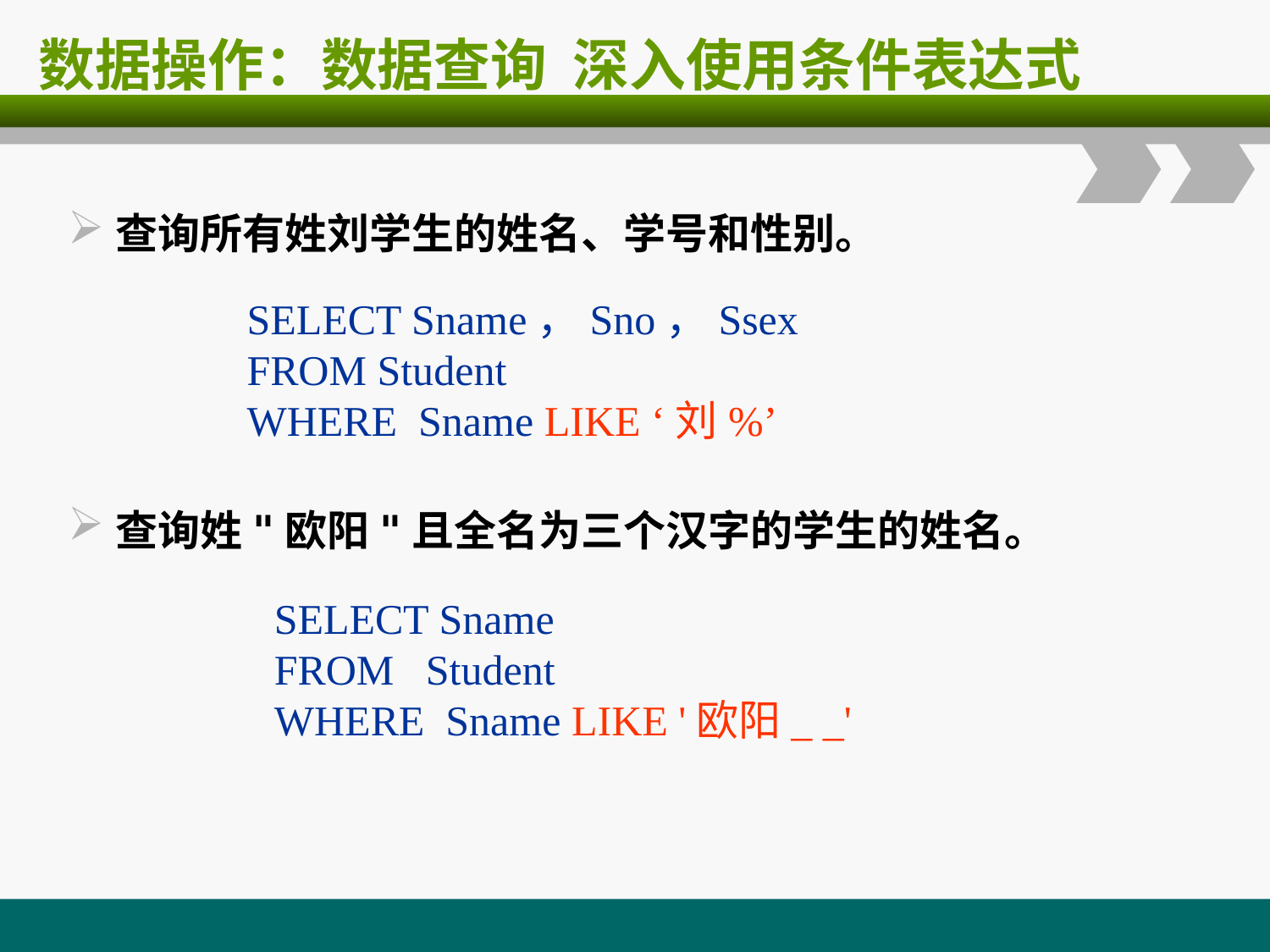

# 数据操作：数据查询  深入使用条件表达式
查询所有姓刘学生的姓名、学号和性别。

查询姓"欧阳"且全名为三个汉字的学生的姓名。

SELECT Sname，Sno，Ssex
FROM Student
WHERE  Sname LIKE ‘刘%’
SELECT Sname
FROM   Student
WHERE  Sname LIKE '欧阳_ _'